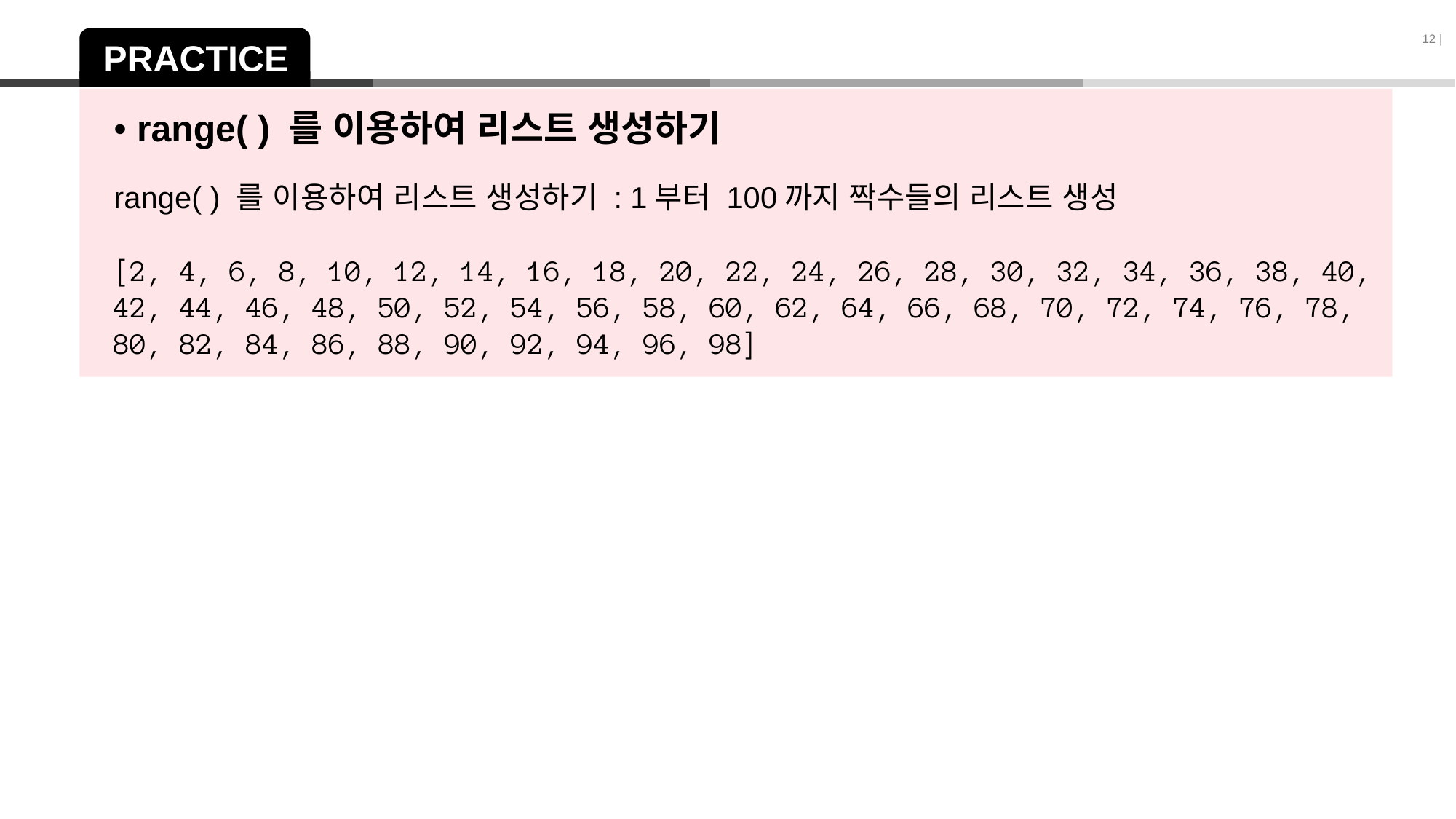

12 |

PRACTICE

• range( ) 를 이용하여 리스트 생성하기

range( ) 를 이용하여 리스트 생성하기 : 1부터 100까지 짝수들의 리스트 생성

[2, 4, 6, 8, 10, 12, 14, 16, 18, 20, 22, 24, 26, 28, 30, 32, 34, 36, 38, 40, 42, 44, 46, 48, 50, 52, 54, 56, 58, 60, 62, 64, 66, 68, 70, 72, 74, 76, 78, 80, 82, 84, 86, 88, 90, 92, 94, 96, 98]